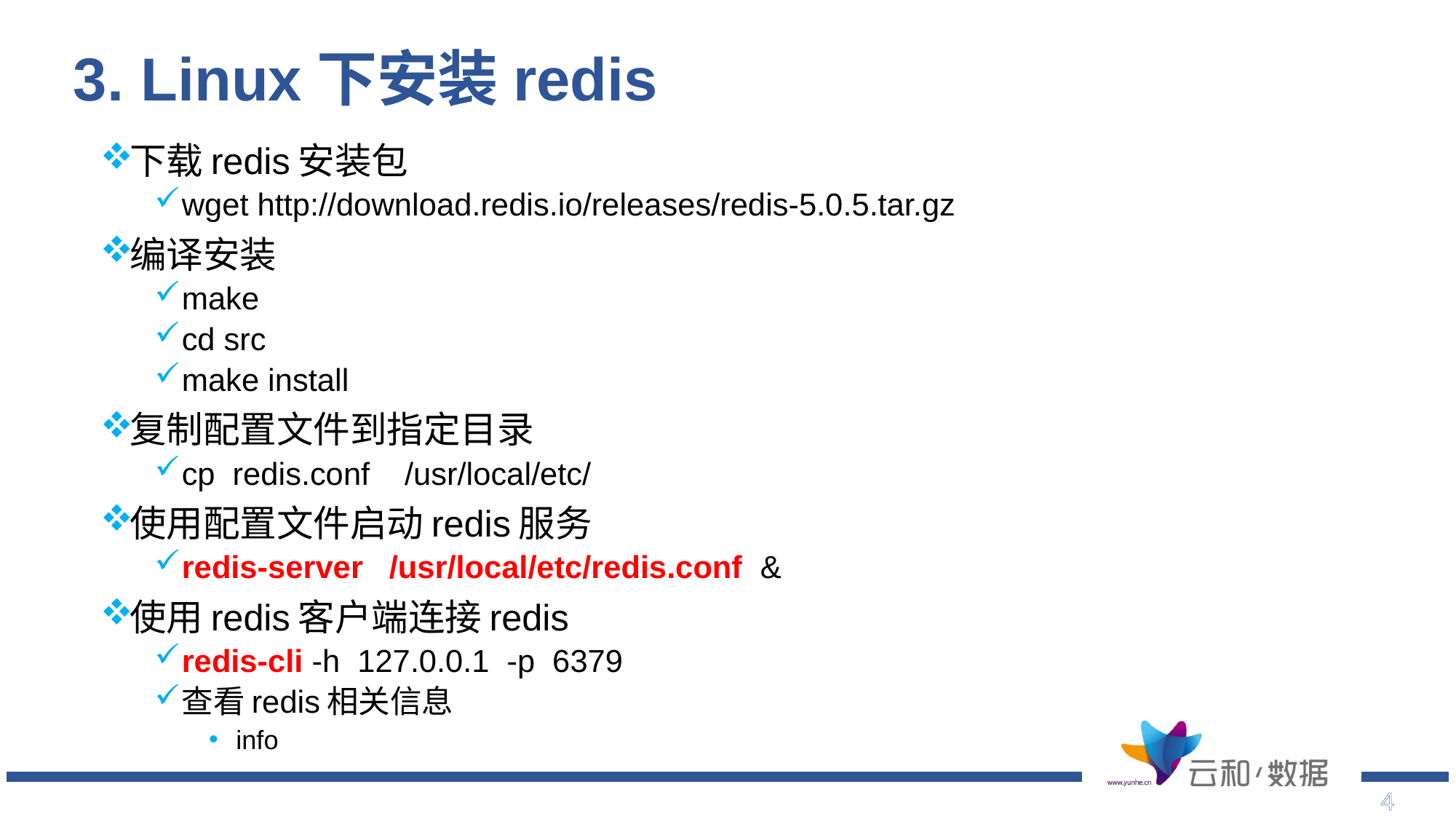

# 3. Linux下安装redis
下载redis安装包
wget http://download.redis.io/releases/redis-5.0.5.tar.gz
编译安装
make
cd src
make install
复制配置文件到指定目录
cp  redis.conf    /usr/local/etc/
使用配置文件启动redis服务
redis-server   /usr/local/etc/redis.conf  &
使用redis客户端连接redis
redis-cli -h  127.0.0.1  -p  6379
查看redis相关信息
info